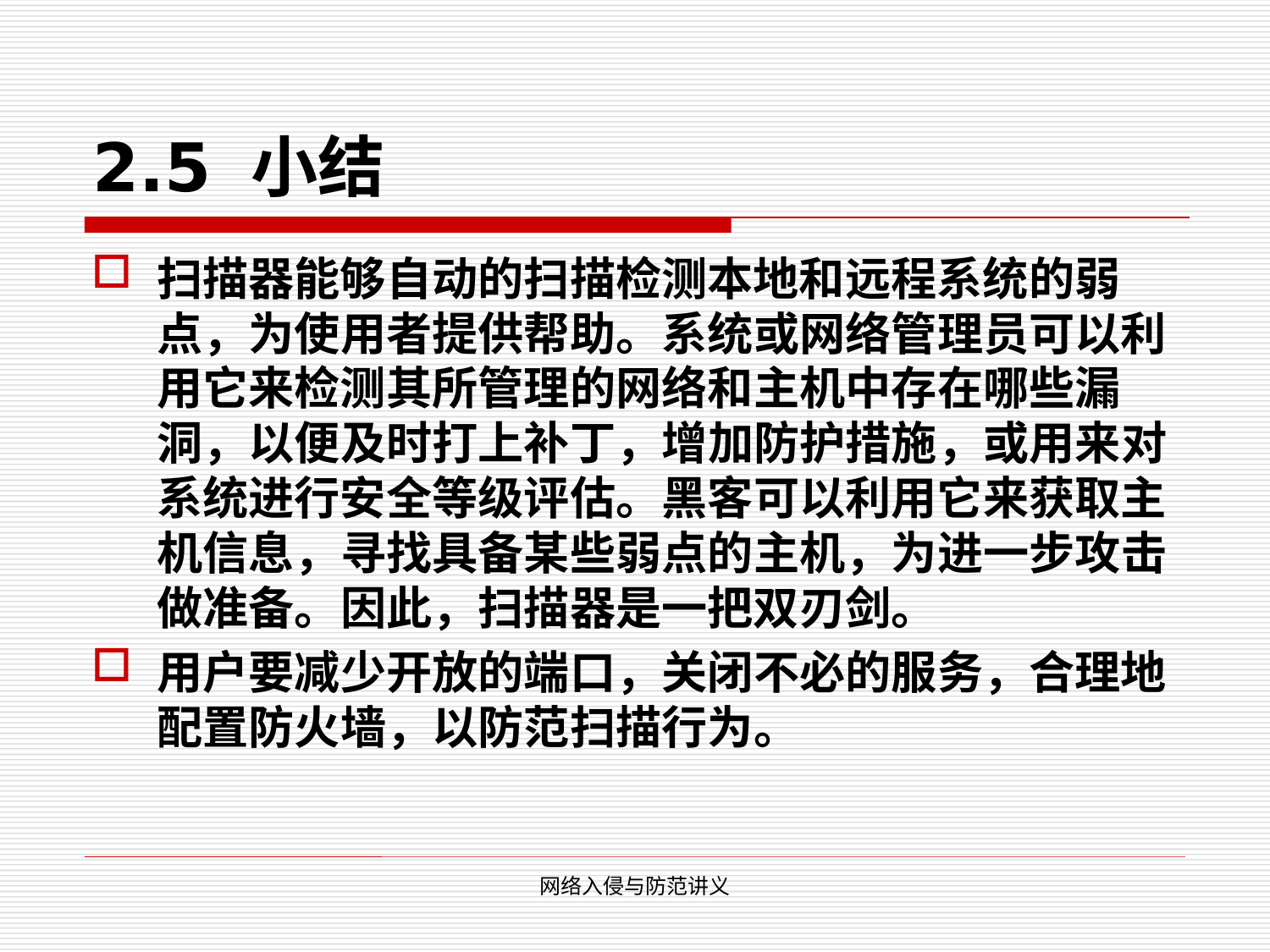

# 2.5 小结
扫描器能够自动的扫描检测本地和远程系统的弱点，为使用者提供帮助。系统或网络管理员可以利用它来检测其所管理的网络和主机中存在哪些漏洞，以便及时打上补丁，增加防护措施，或用来对系统进行安全等级评估。黑客可以利用它来获取主机信息，寻找具备某些弱点的主机，为进一步攻击做准备。因此，扫描器是一把双刃剑。
用户要减少开放的端口，关闭不必的服务，合理地配置防火墙，以防范扫描行为。
网络入侵与防范讲义
174